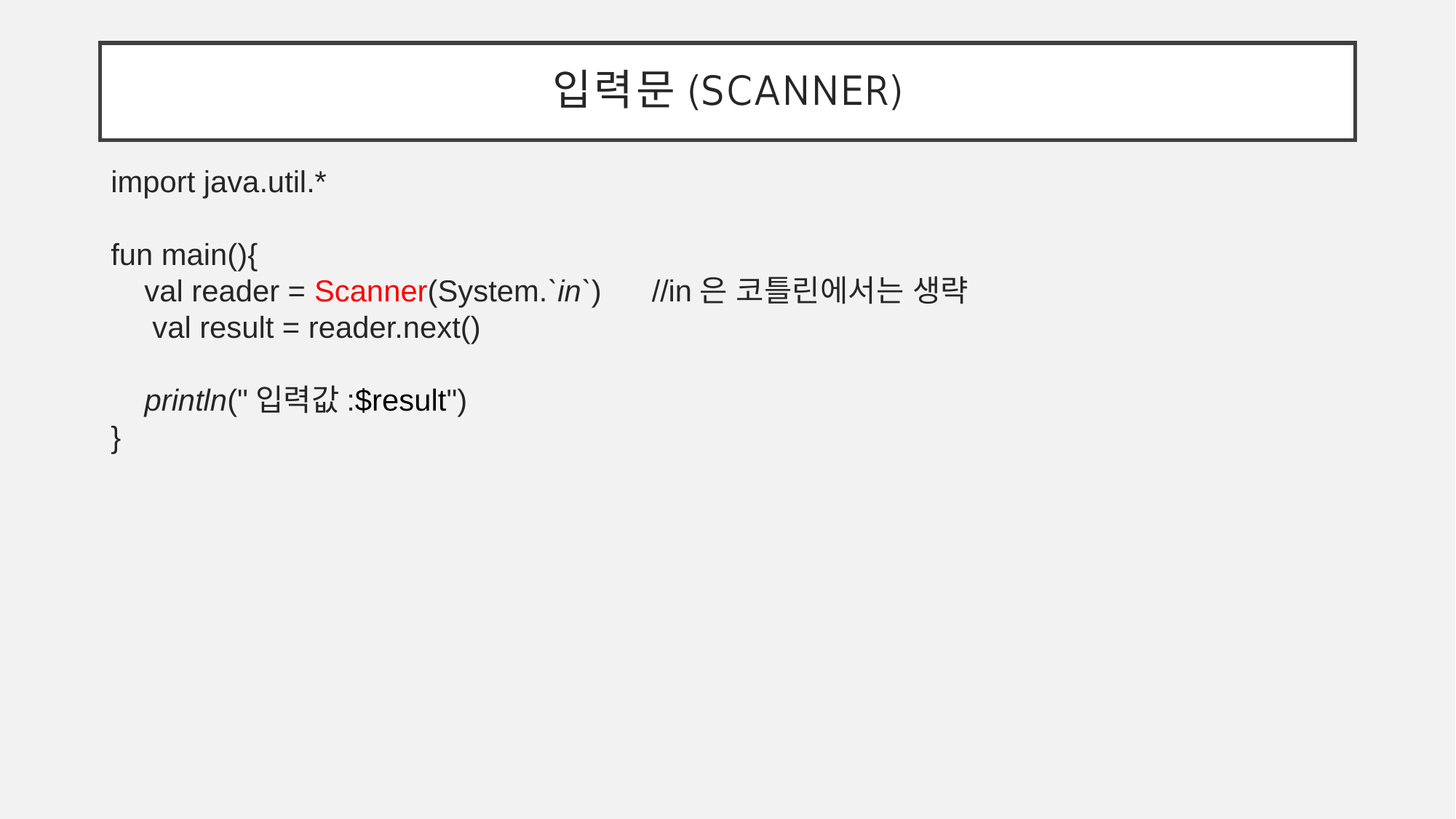

# 입력문(Scanner)
import java.util.*
fun main(){
    val reader = Scanner(System.`in`)      //in은 코틀린에서는 생략
    val result = reader.next()
    println("입력값:$result")
}